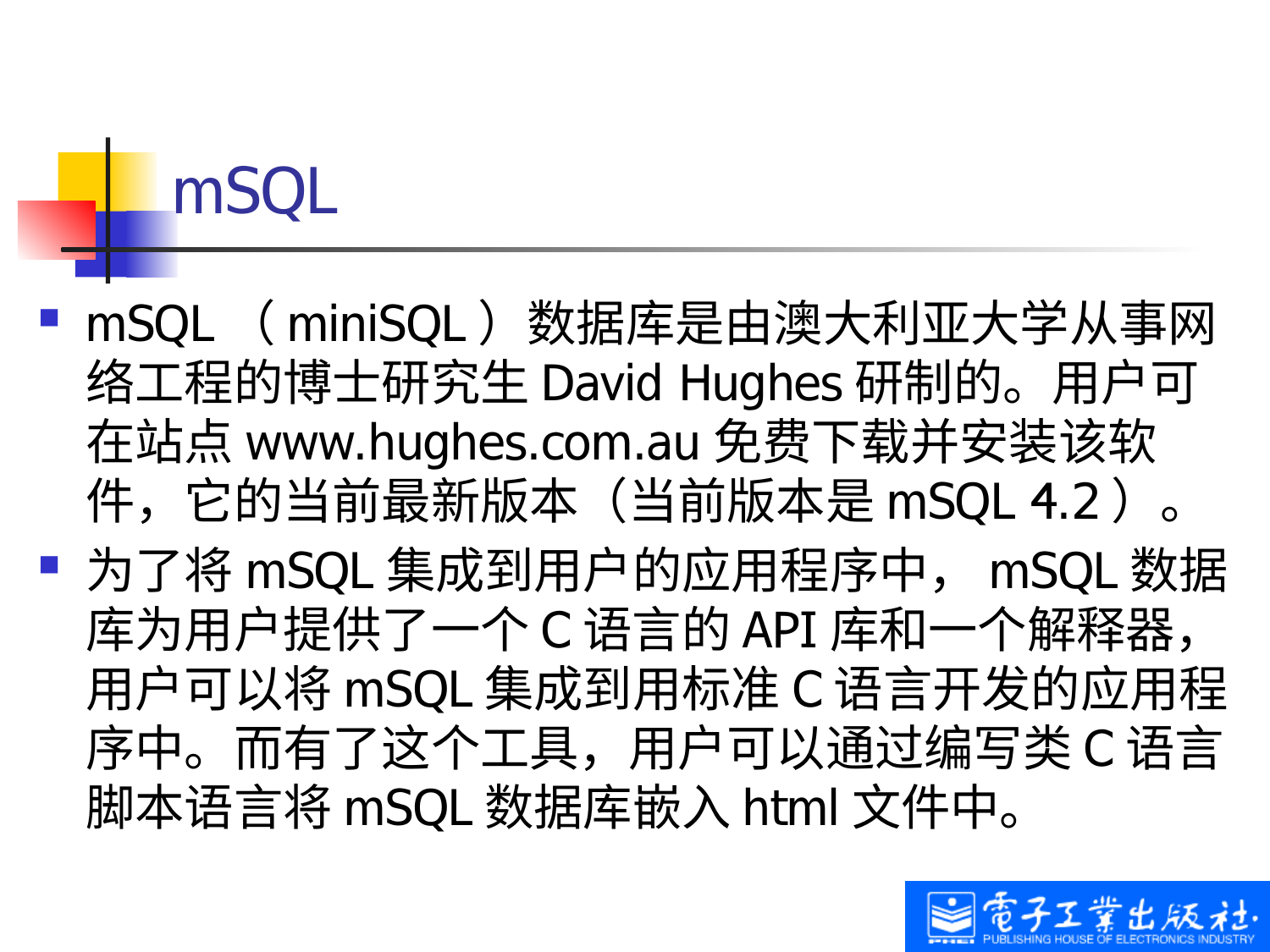

# mSQL
mSQL（miniSQL）数据库是由澳大利亚大学从事网络工程的博士研究生David Hughes研制的。用户可在站点www.hughes.com.au免费下载并安装该软件，它的当前最新版本（当前版本是mSQL 4.2）。
为了将mSQL集成到用户的应用程序中，mSQL数据库为用户提供了一个C语言的API库和一个解释器，用户可以将mSQL集成到用标准C语言开发的应用程序中。而有了这个工具，用户可以通过编写类C语言脚本语言将mSQL数据库嵌入html文件中。